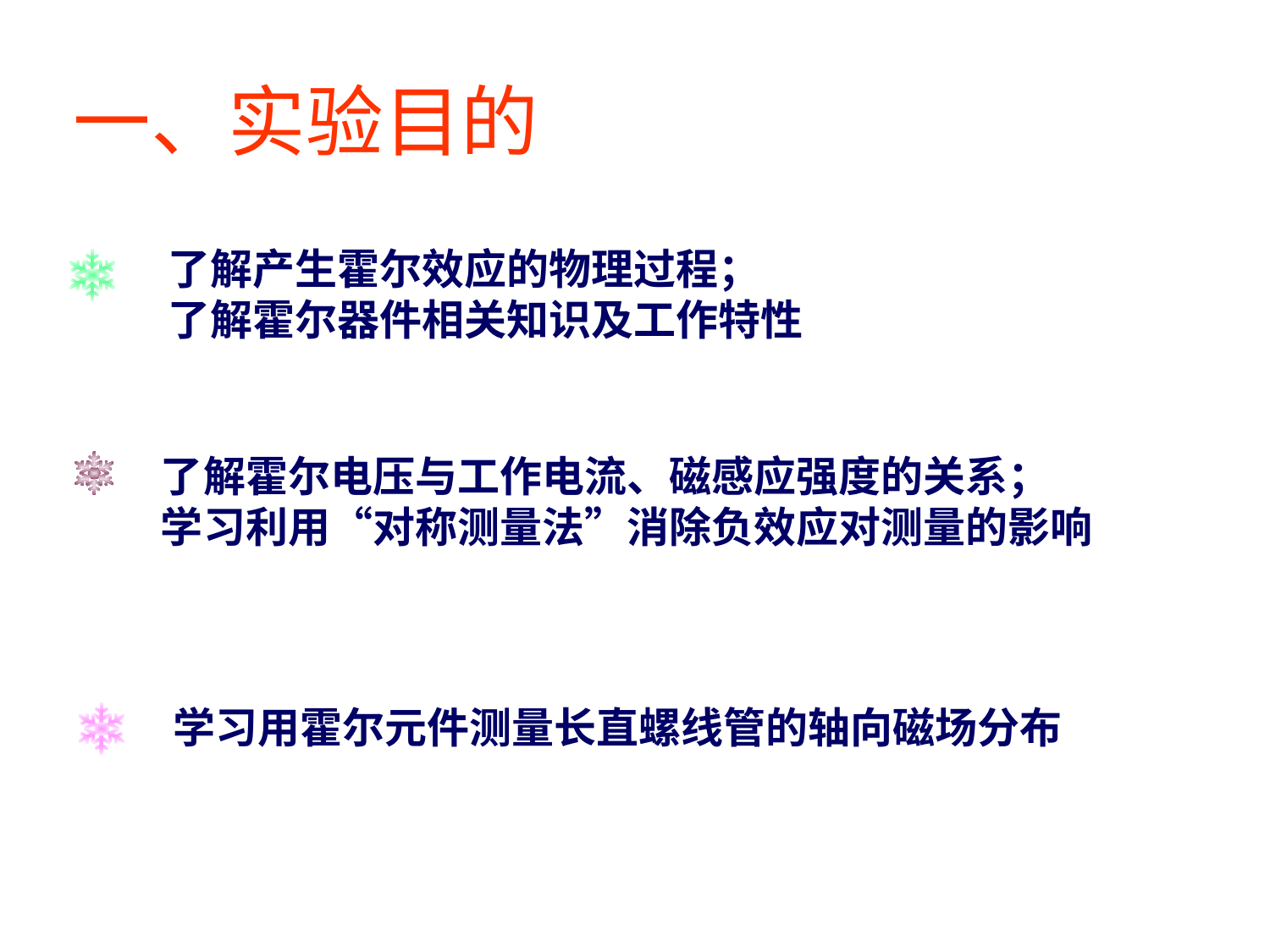

一、实验目的
了解产生霍尔效应的物理过程；
了解霍尔器件相关知识及工作特性

了解霍尔电压与工作电流、磁感应强度的关系；
学习利用“对称测量法”消除负效应对测量的影响

学习用霍尔元件测量长直螺线管的轴向磁场分布